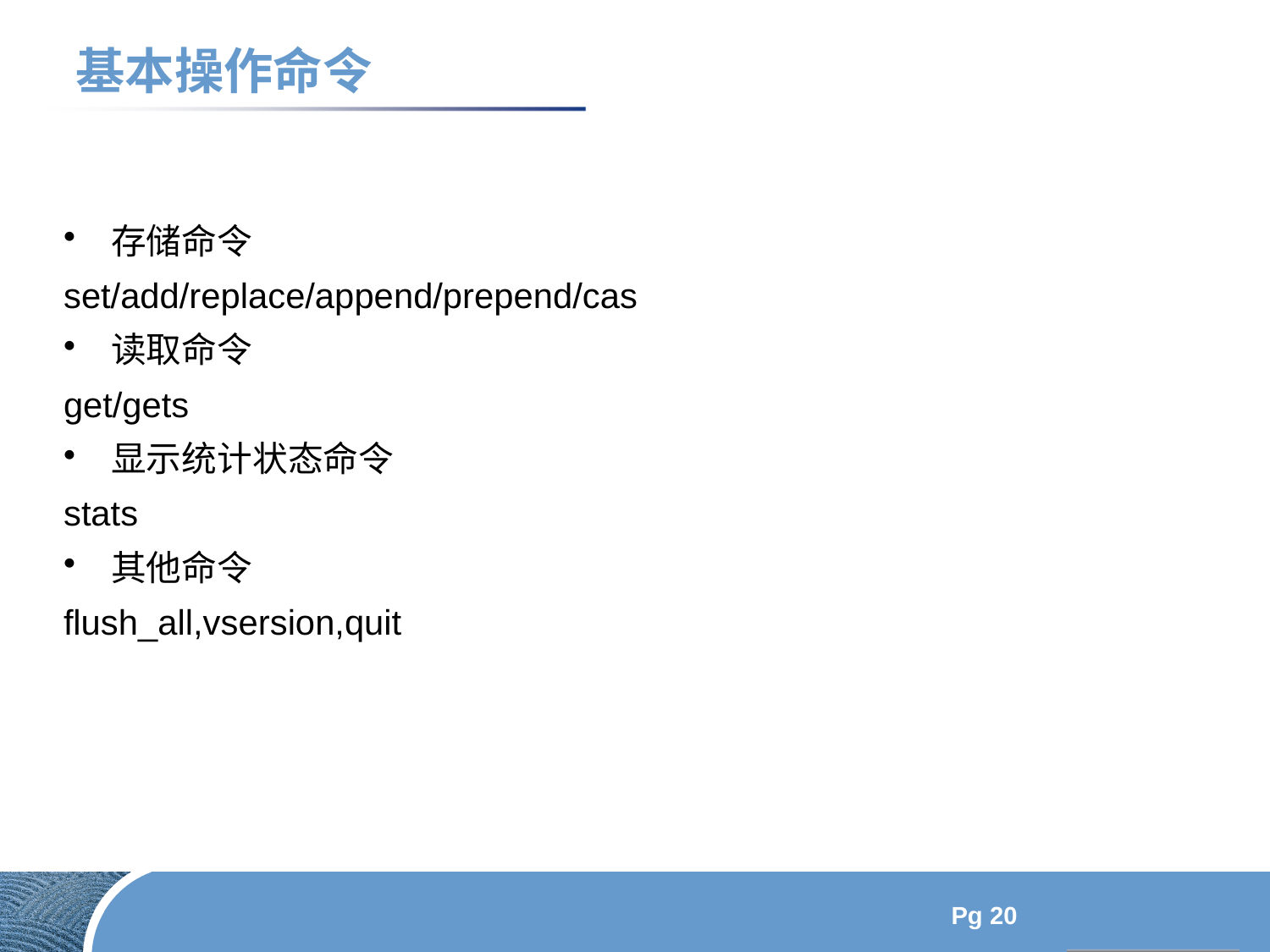

基本操作命令
存储命令
set/add/replace/append/prepend/cas
读取命令
get/gets
显示统计状态命令
stats
其他命令
flush_all,vsersion,quit